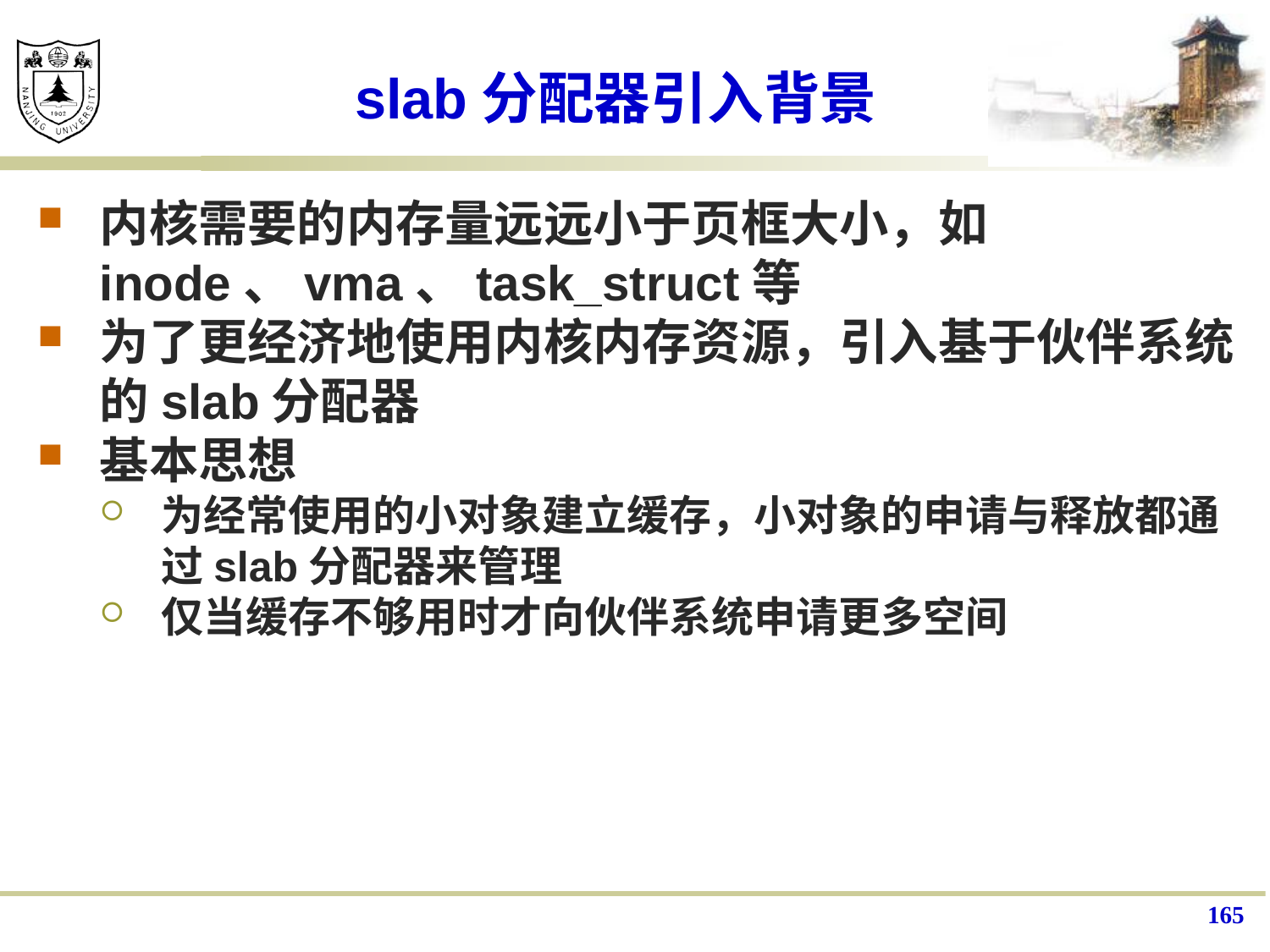

# slab分配器引入背景
内核需要的内存量远远小于页框大小，如inode、vma、task_struct等
为了更经济地使用内核内存资源，引入基于伙伴系统的slab分配器
基本思想
为经常使用的小对象建立缓存，小对象的申请与释放都通过slab分配器来管理
仅当缓存不够用时才向伙伴系统申请更多空间
165